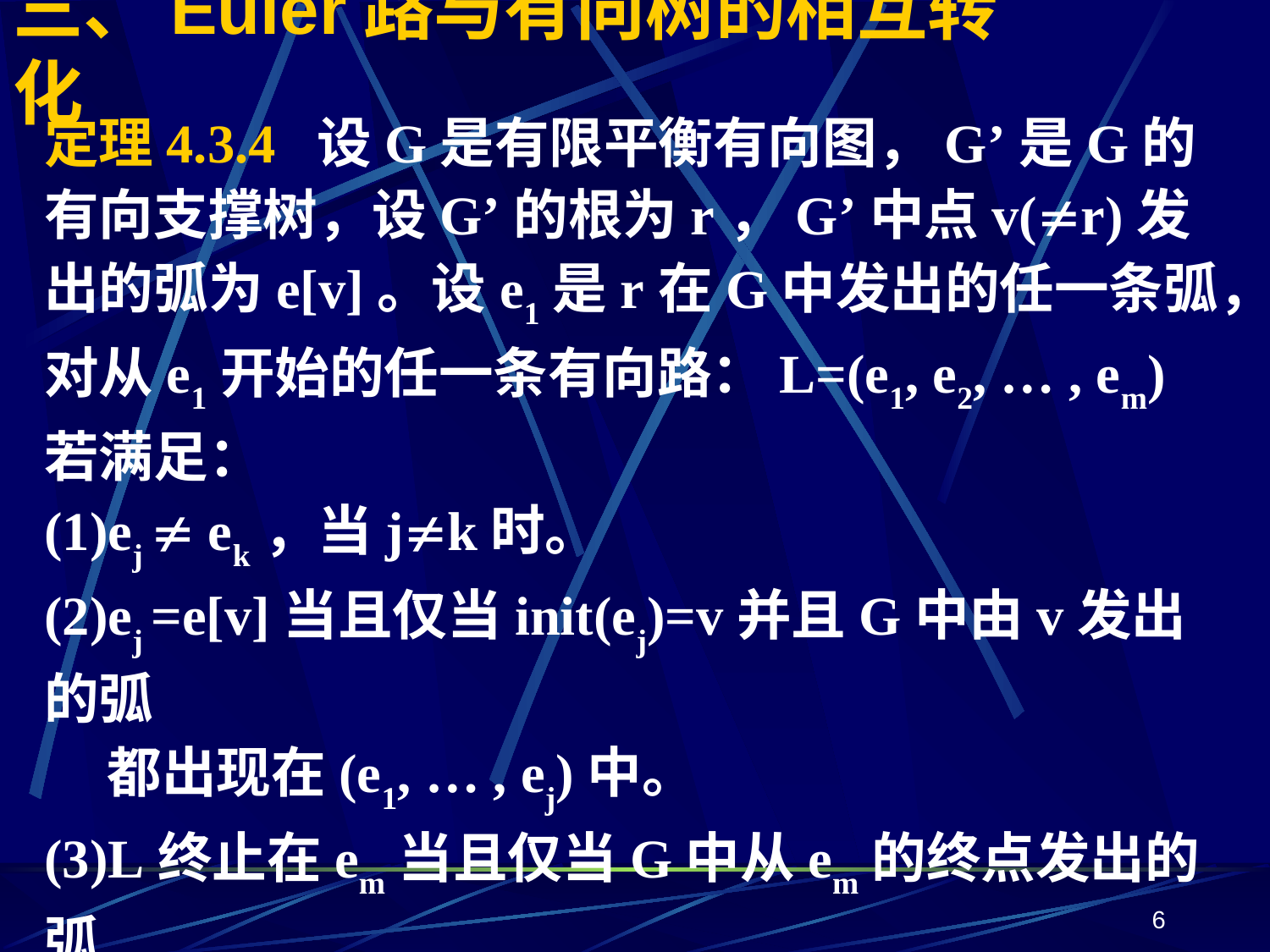

# 三、Euler路与有向树的相互转化
定理4.3.4  设G是有限平衡有向图，G’是G的有向支撑树，设G’的根为r，G’中点v(≠r)发出的弧为e[v]。设e1是r在G中发出的任一条弧，对从e1开始的任一条有向路：L=(e1, e2, … , em)
若满足：
(1)ej ≠ ek，当j≠k时。
(2)ej =e[v]当且仅当init(ej)=v并且G中由v发出的弧
    都出现在(e1, … , ej)中。
(3)L终止在em当且仅当G中从em的终点发出的弧
   都已经在L中出现。
则有向路L是一条Euler路。
6